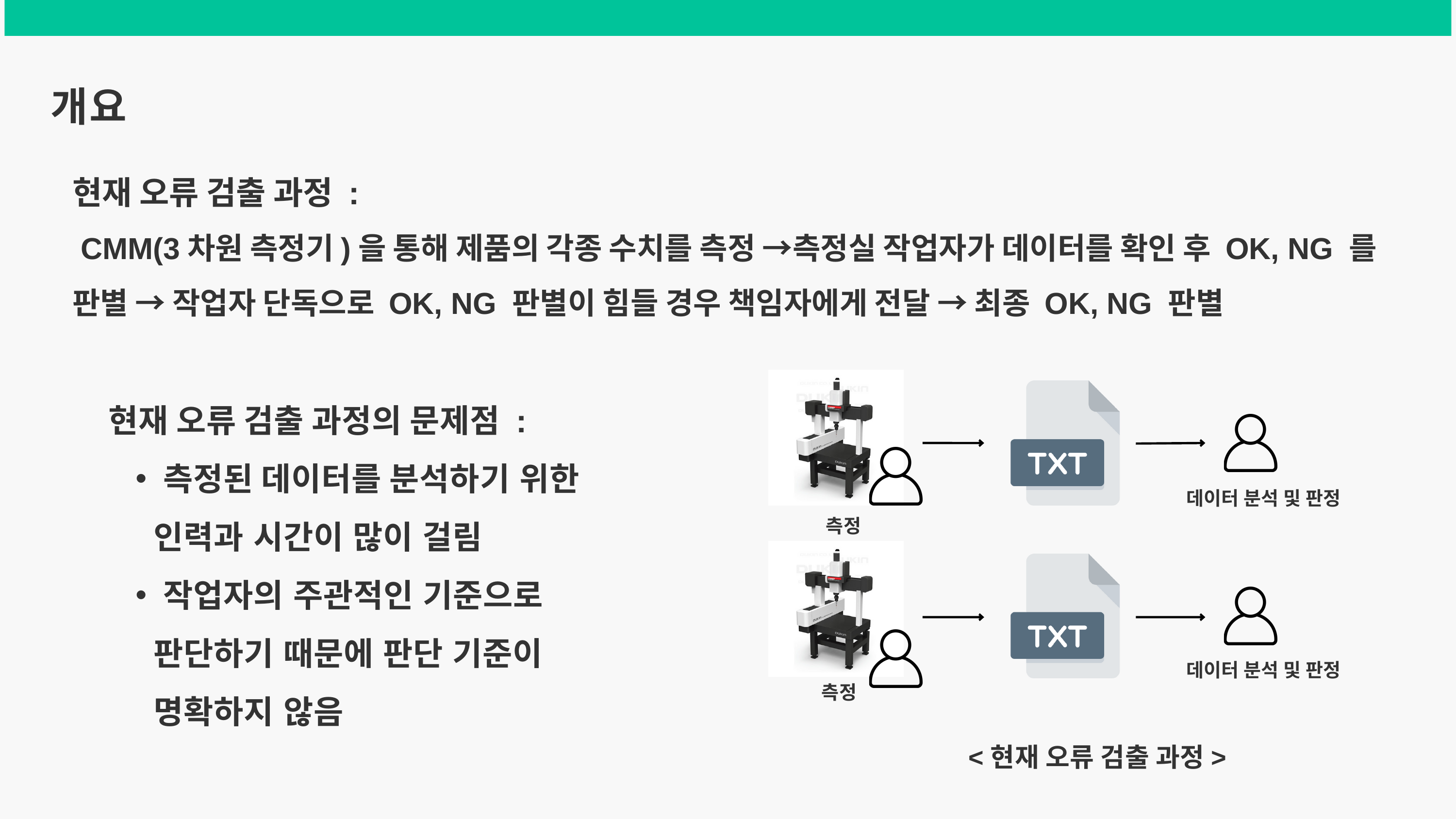

개요
현재 오류 검출 과정 :
 CMM(3차원 측정기)을 통해 제품의 각종 수치를 측정 →측정실 작업자가 데이터를 확인 후 OK, NG 를 판별 → 작업자 단독으로 OK, NG 판별이 힘들 경우 책임자에게 전달 → 최종 OK, NG 판별

현재 오류 검출 과정의 문제점 :
측정된 데이터를 분석하기 위한
    인력과 시간이 많이 걸림
작업자의 주관적인 기준으로
    판단하기 때문에 판단 기준이
    명확하지 않음

데이터 분석 및 판정
측정

데이터 분석 및 판정
측정
<현재 오류 검출 과정>